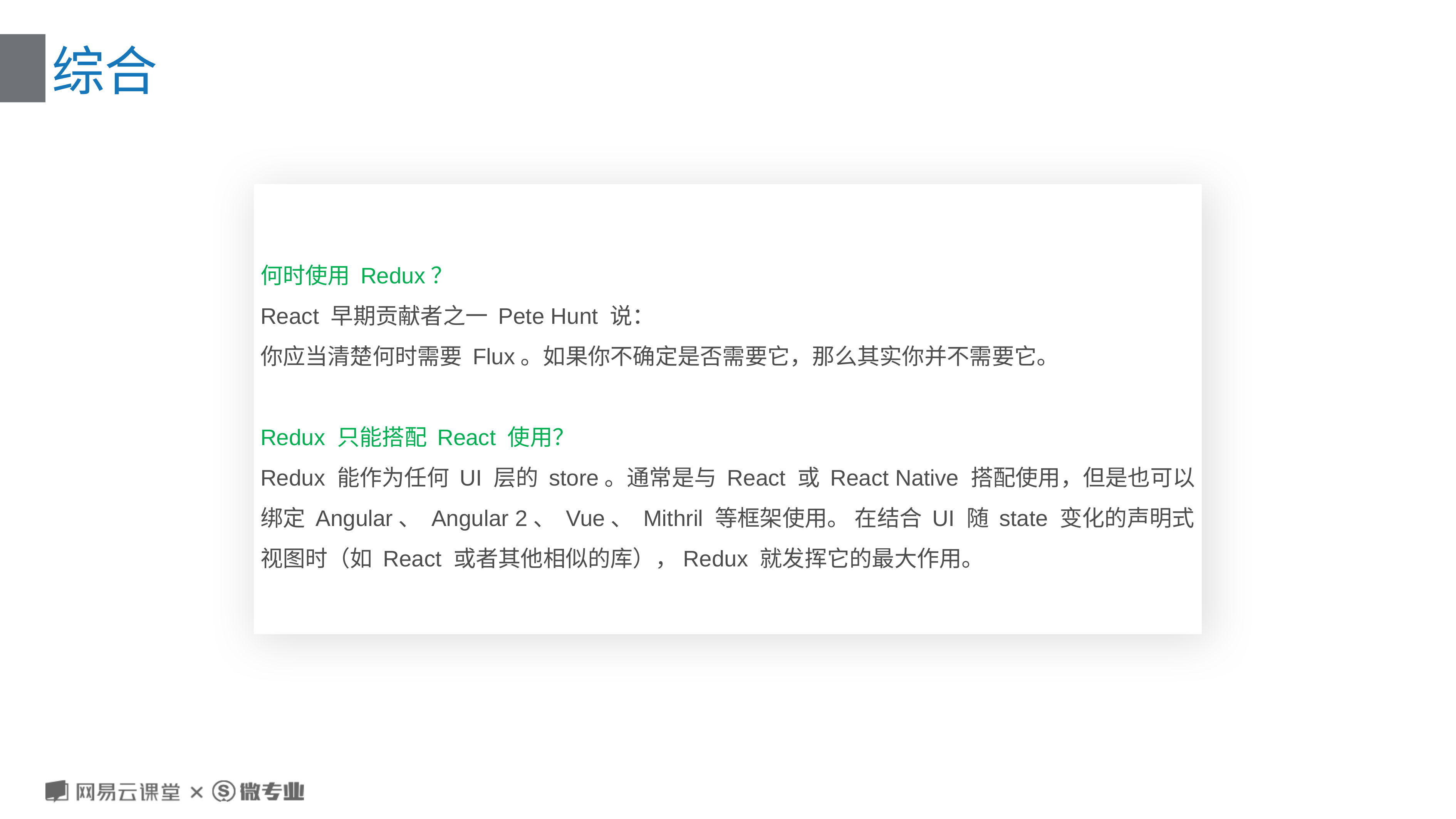

综合

      单页应用开发专题
何时使用 Redux？
React 早期贡献者之一 Pete Hunt 说：
你应当清楚何时需要 Flux。如果你不确定是否需要它，那么其实你并不需要它。

Redux 只能搭配 React 使用？
Redux 能作为任何 UI 层的 store。通常是与 React 或 React Native 搭配使用，但是也可以绑定 Angular、 Angular 2、 Vue、 Mithril 等框架使用。 在结合 UI 随 state 变化的声明式视图时（如 React 或者其他相似的库），Redux 就发挥它的最大作用。